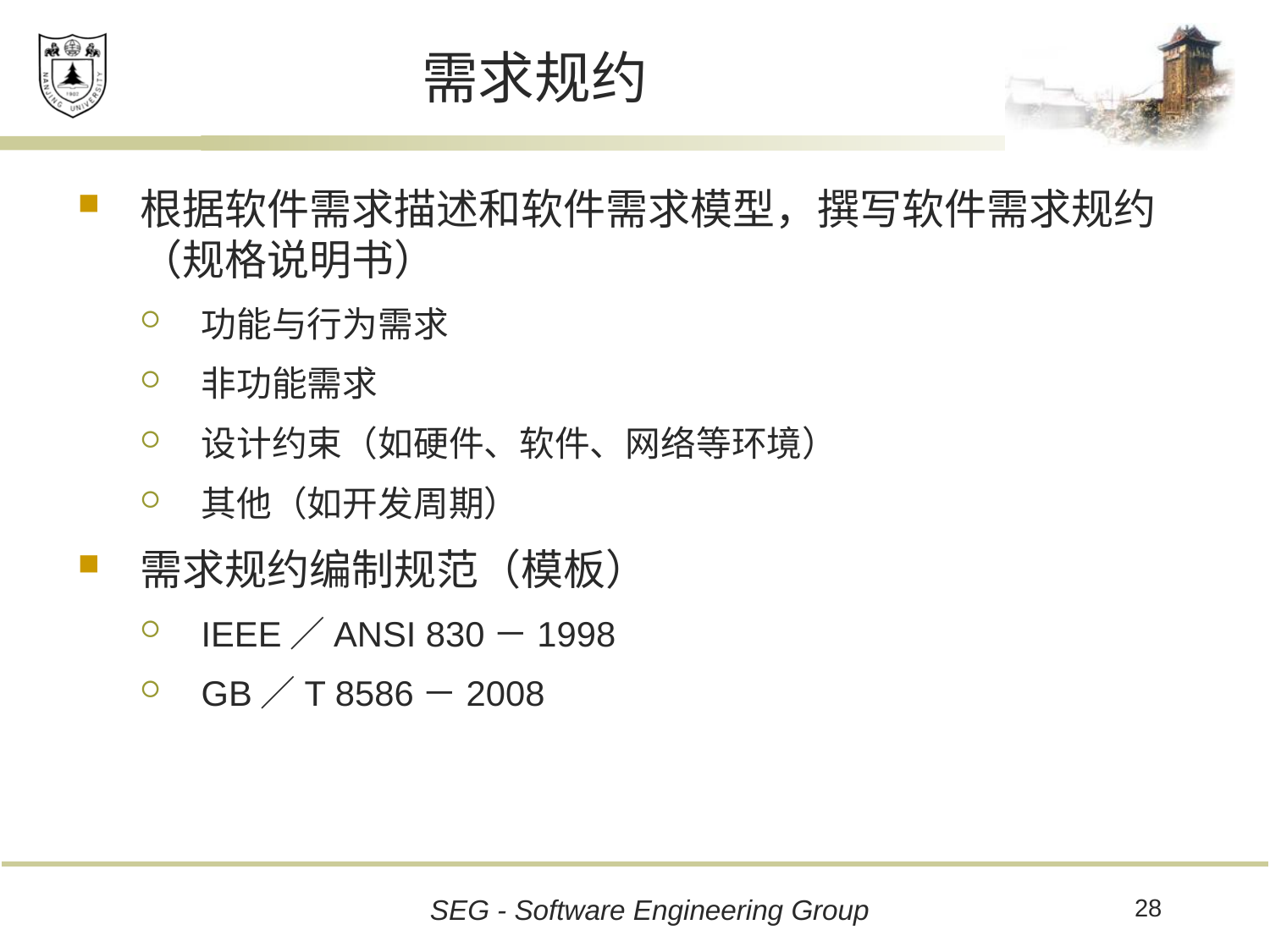

# 需求规约
根据软件需求描述和软件需求模型，撰写软件需求规约（规格说明书）
功能与行为需求
非功能需求
设计约束（如硬件、软件、网络等环境）
其他（如开发周期）
需求规约编制规范（模板）
IEEE／ANSI 830－1998
GB／T 8586－2008
28
SEG - Software Engineering Group